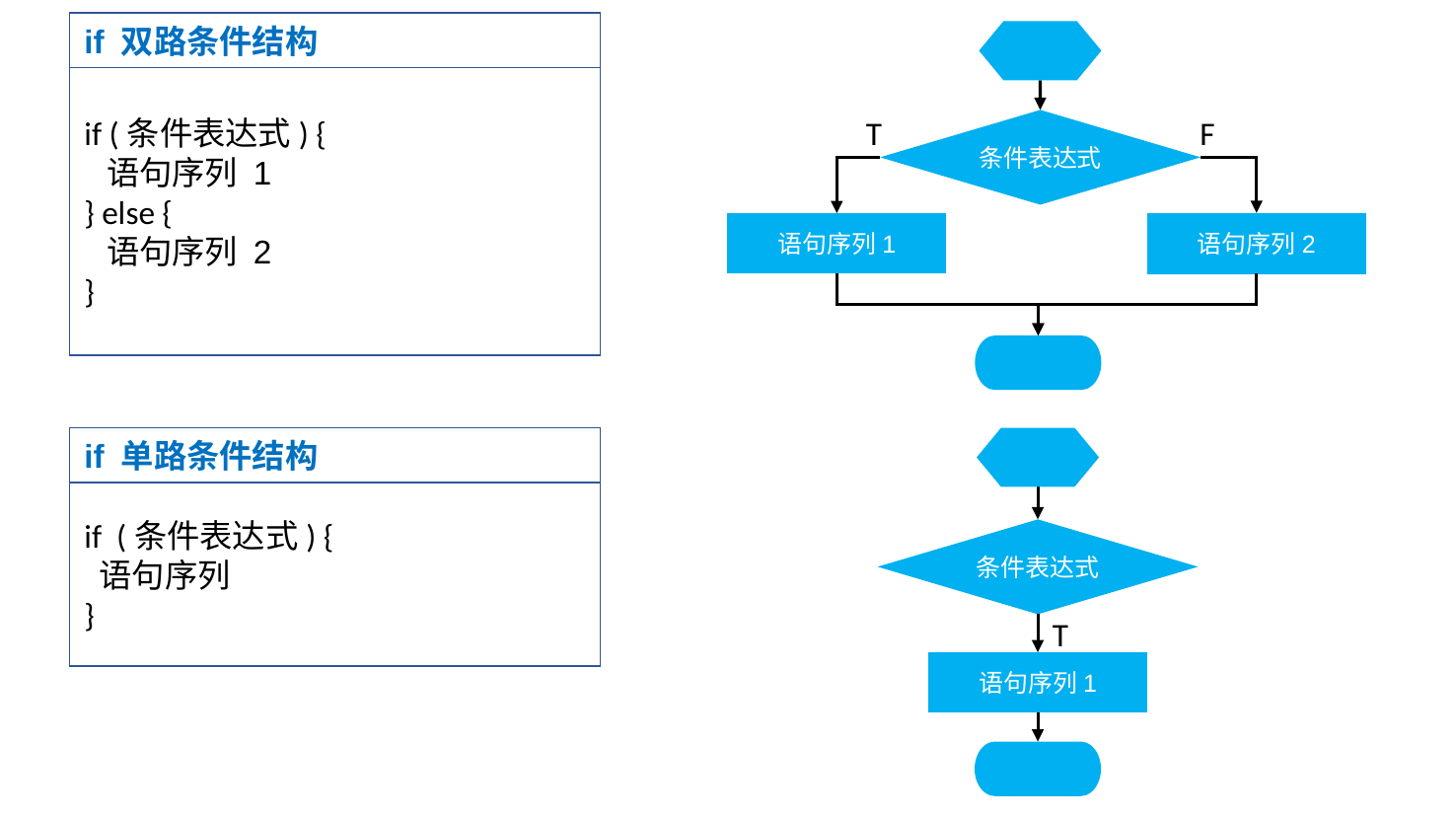

if 双路条件结构

if (条件表达式) {
  语句序列 1
} else {
  语句序列 2
}
F
T
条件表达式
语句序列2
语句序列1

if 单路条件结构
if  (条件表达式) {
 语句序列
}
条件表达式
T
语句序列1